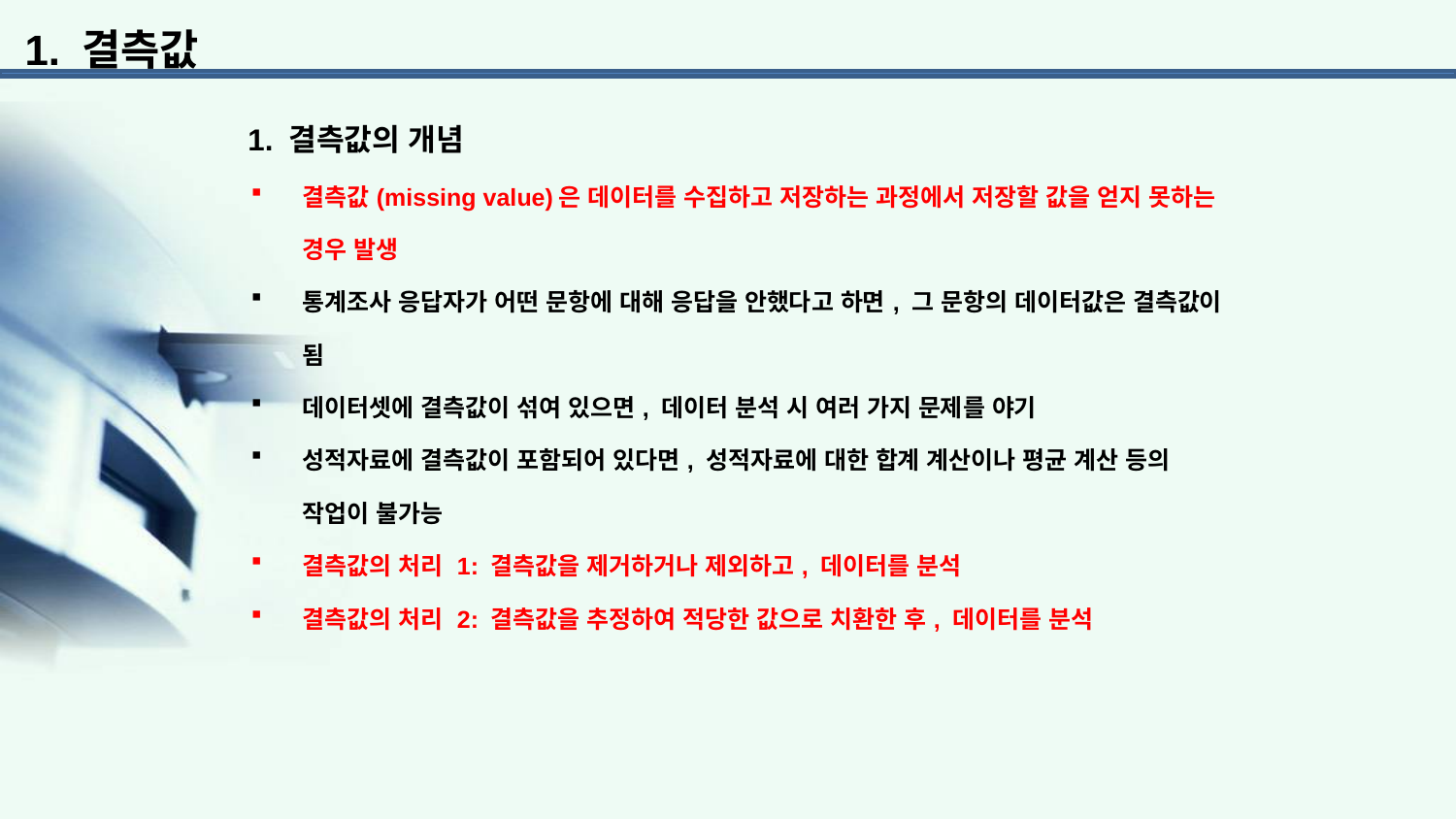

1. 결측값
1. 결측값의 개념
결측값(missing value)은 데이터를 수집하고 저장하는 과정에서 저장할 값을 얻지 못하는 경우 발생
통계조사 응답자가 어떤 문항에 대해 응답을 안했다고 하면, 그 문항의 데이터값은 결측값이 됨
데이터셋에 결측값이 섞여 있으면, 데이터 분석 시 여러 가지 문제를 야기
성적자료에 결측값이 포함되어 있다면, 성적자료에 대한 합계 계산이나 평균 계산 등의 작업이 불가능
결측값의 처리 1: 결측값을 제거하거나 제외하고, 데이터를 분석
결측값의 처리 2: 결측값을 추정하여 적당한 값으로 치환한 후, 데이터를 분석